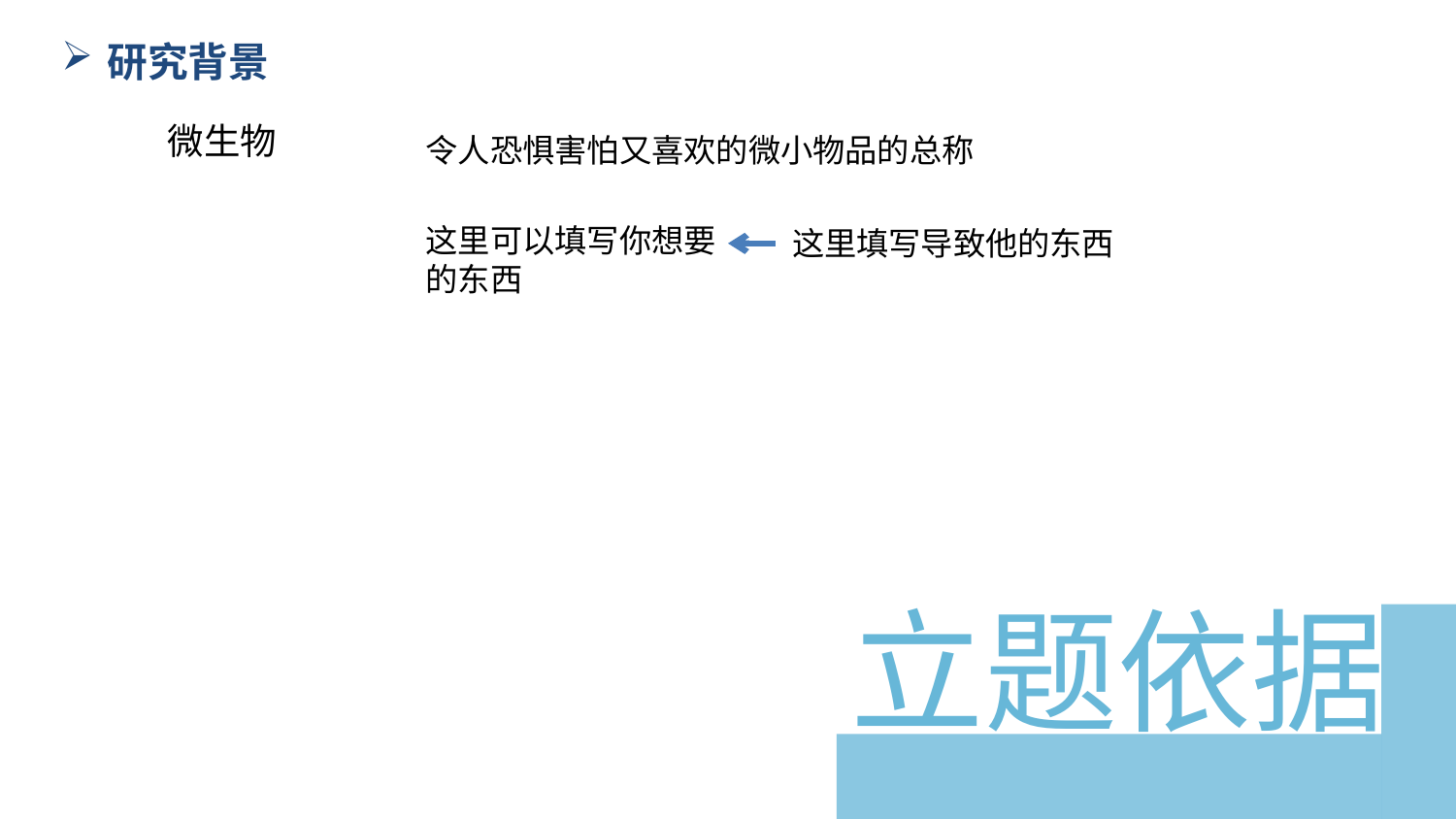

研究背景
微生物
令人恐惧害怕又喜欢的微小物品的总称
这里可以填写你想要的东西
这里填写导致他的东西
立题依据

www.51pp tmoban.com  51ppt模板网 搜集整理